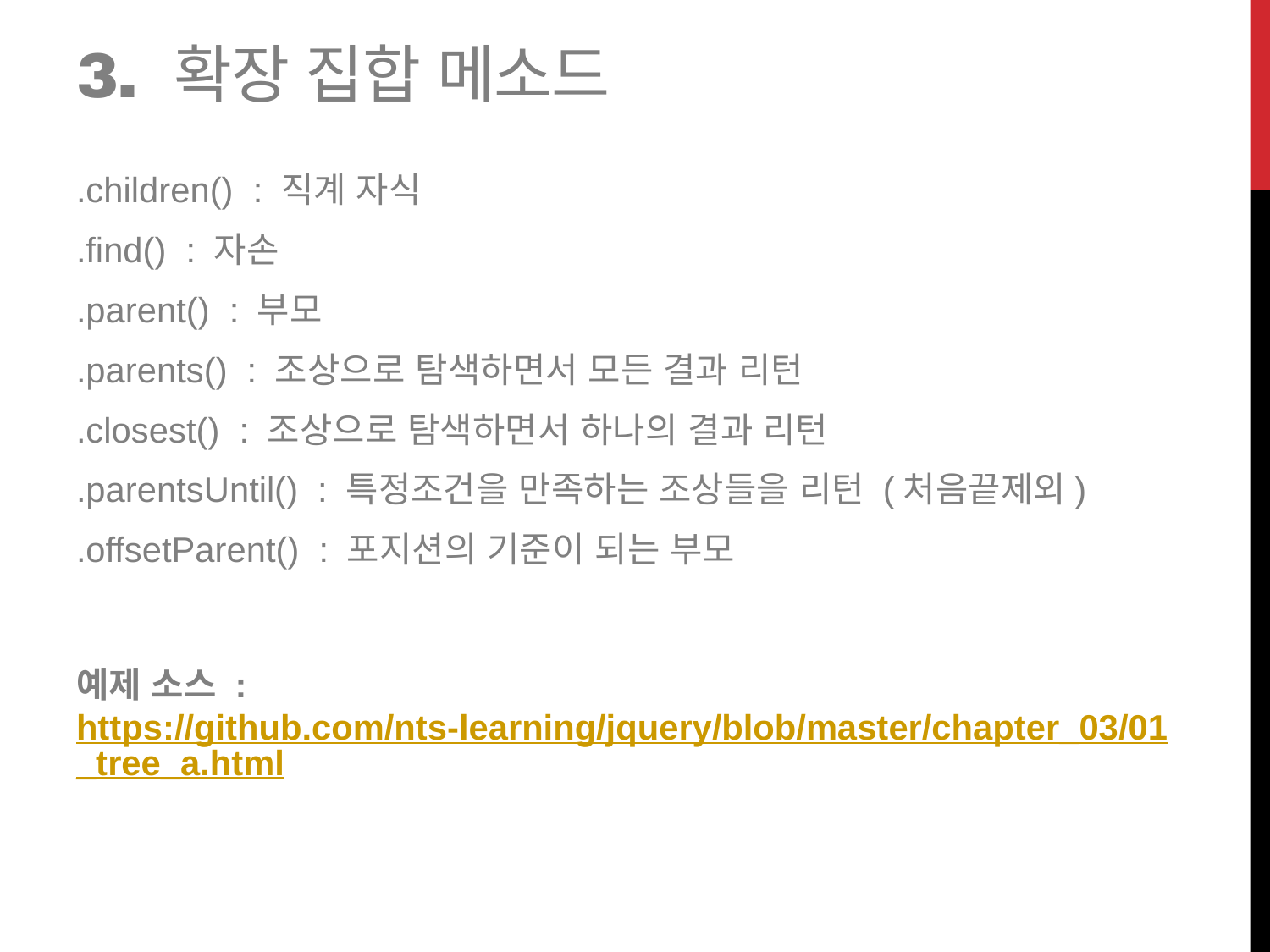

# 3. 확장 집합 메소드
.children()  : 직계 자식
.find()  : 자손
.parent()  : 부모
.parents()  : 조상으로 탐색하면서 모든 결과 리턴
.closest()  : 조상으로 탐색하면서 하나의 결과 리턴
.parentsUntil()  : 특정조건을 만족하는 조상들을 리턴 (처음끝제외)
.offsetParent()  : 포지션의 기준이 되는 부모
예제 소스 : https://github.com/nts-learning/jquery/blob/master/chapter_03/01_tree_a.html